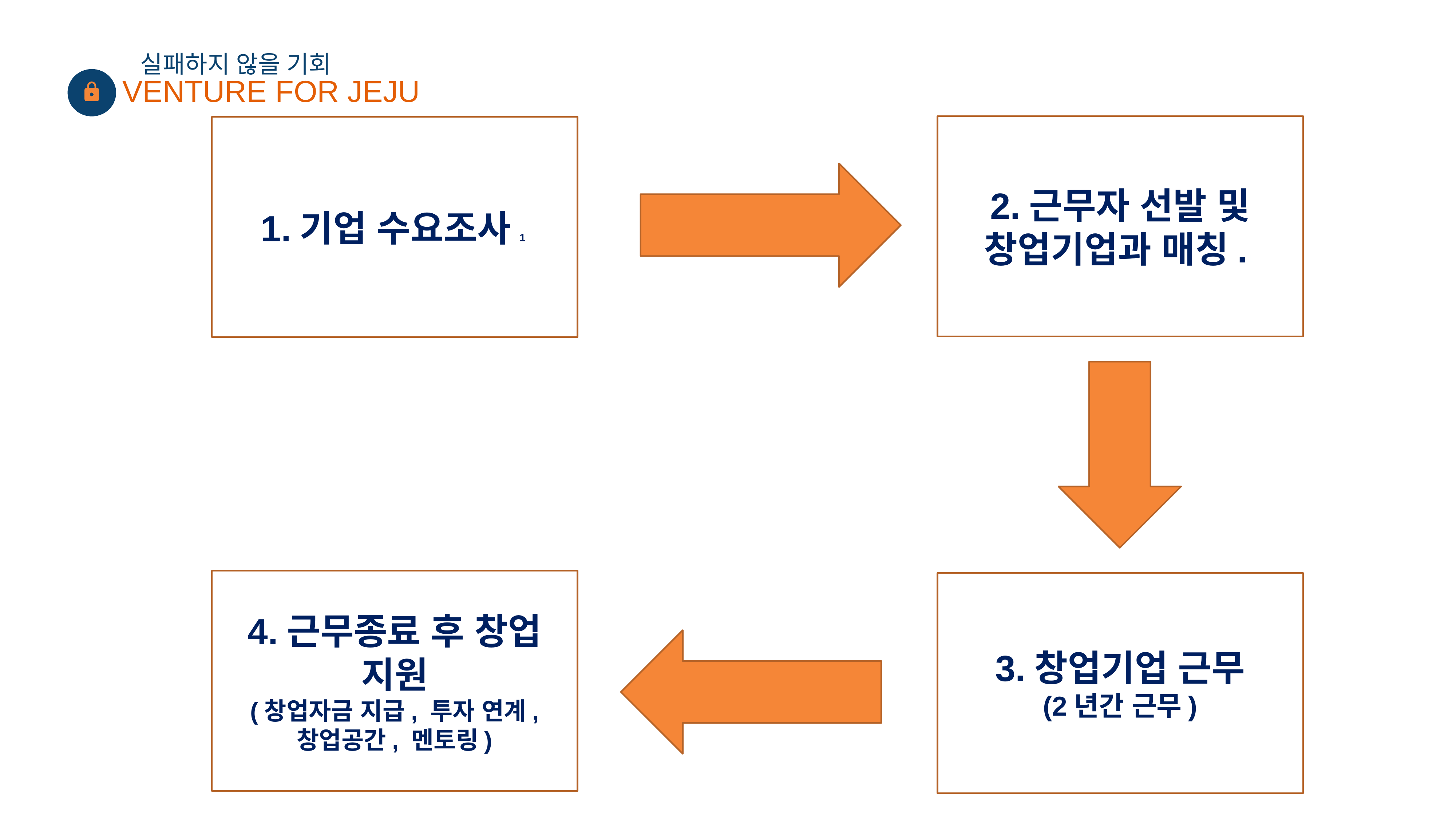

실패하지 않을 기회

VENTURE FOR JEJU

2.근무자 선발 및 창업기업과 매칭.1
1.기업 수요조사1

4.근무종료 후 창업 지원
(창업자금 지급, 투자 연계, 창업공간, 멘토링)
3.창업기업 근무
(2년간 근무)